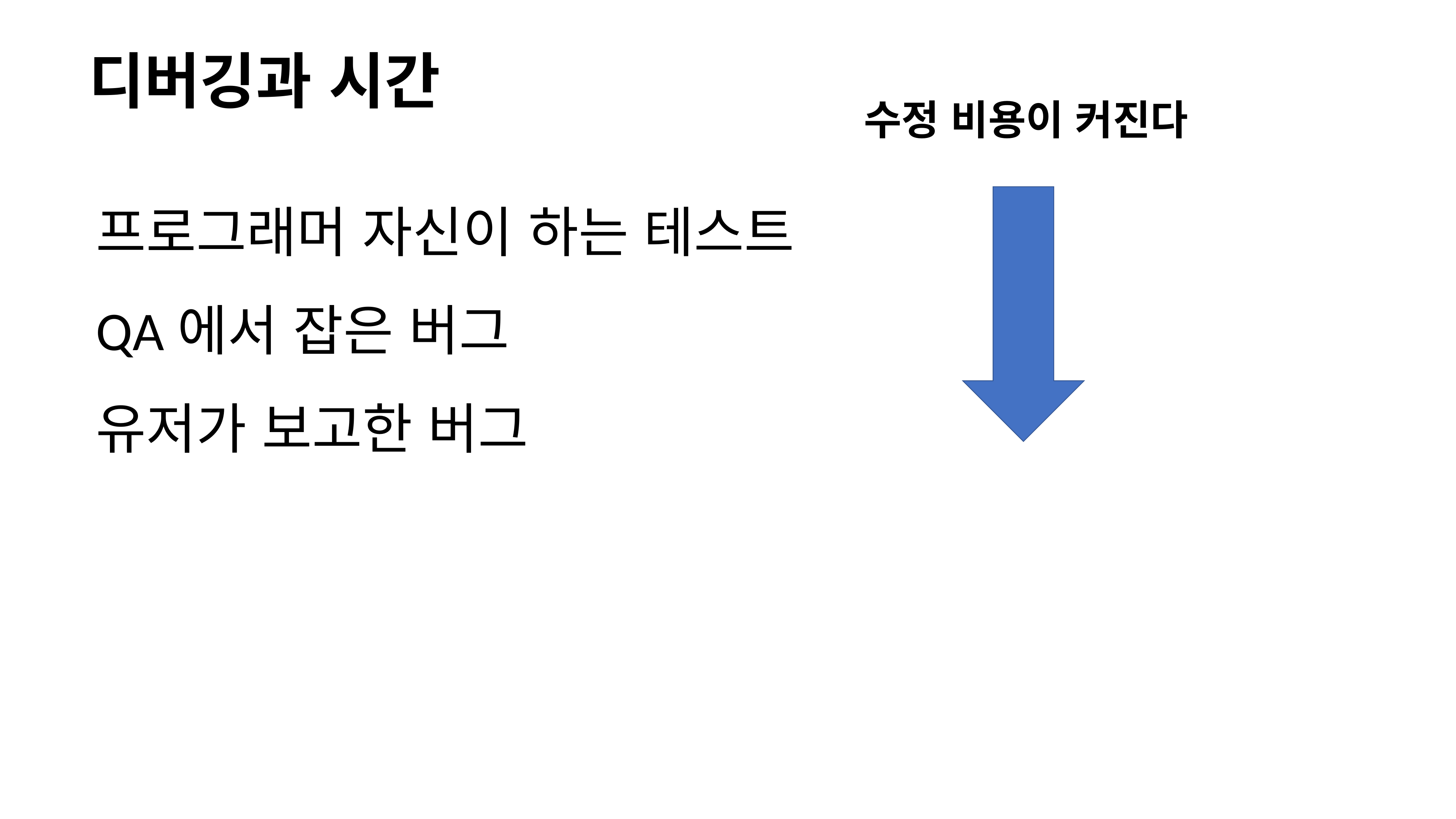

디버깅과 시간
수정 비용이 커진다
프로그래머 자신이 하는 테스트
QA에서 잡은 버그
유저가 보고한 버그